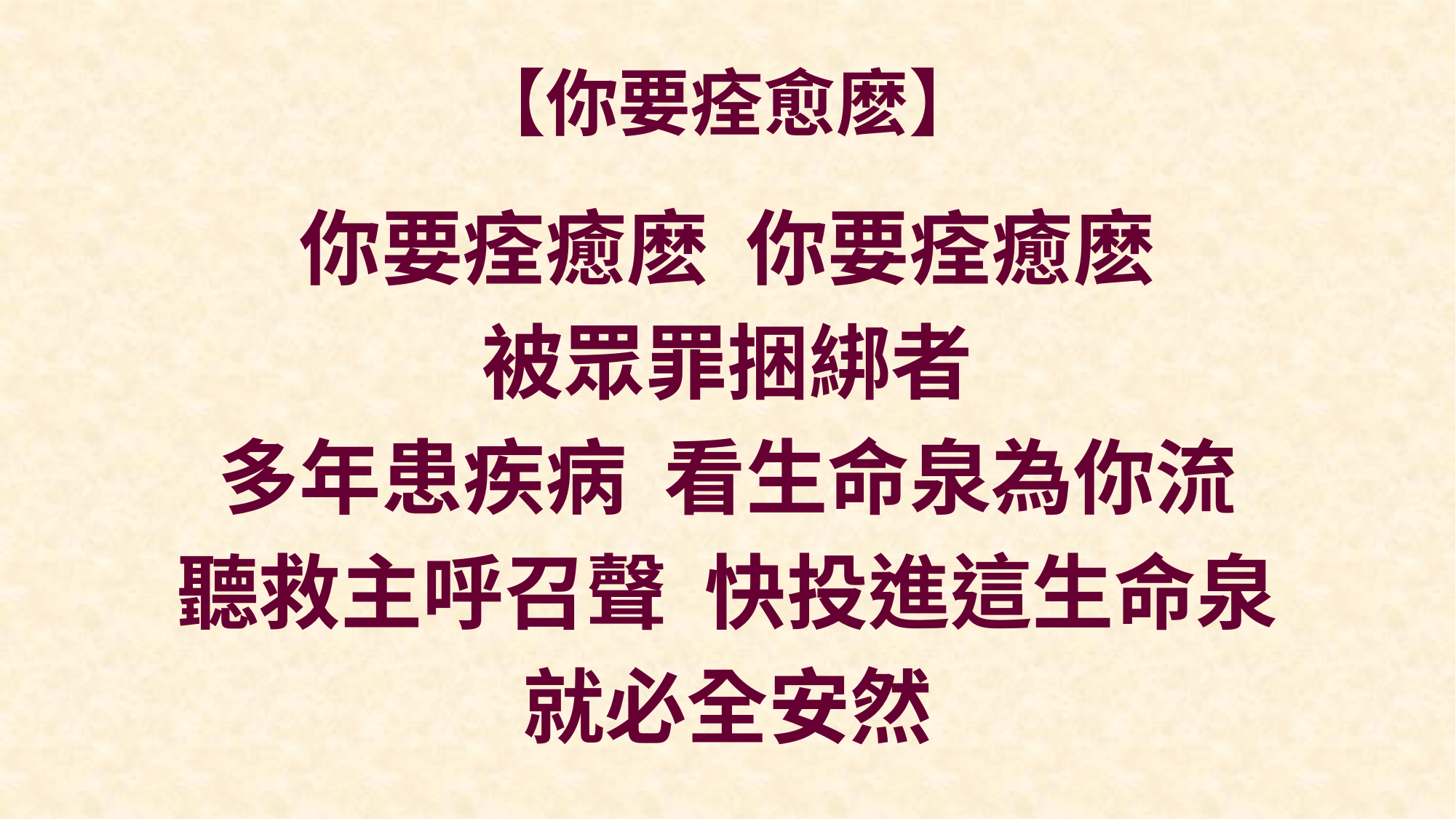

# 【你要痊愈麽】
你要痊癒麽  你要痊癒麽
被眾罪捆綁者
多年患疾病  看生命泉為你流
聽救主呼召聲  快投進這生命泉
就必全安然